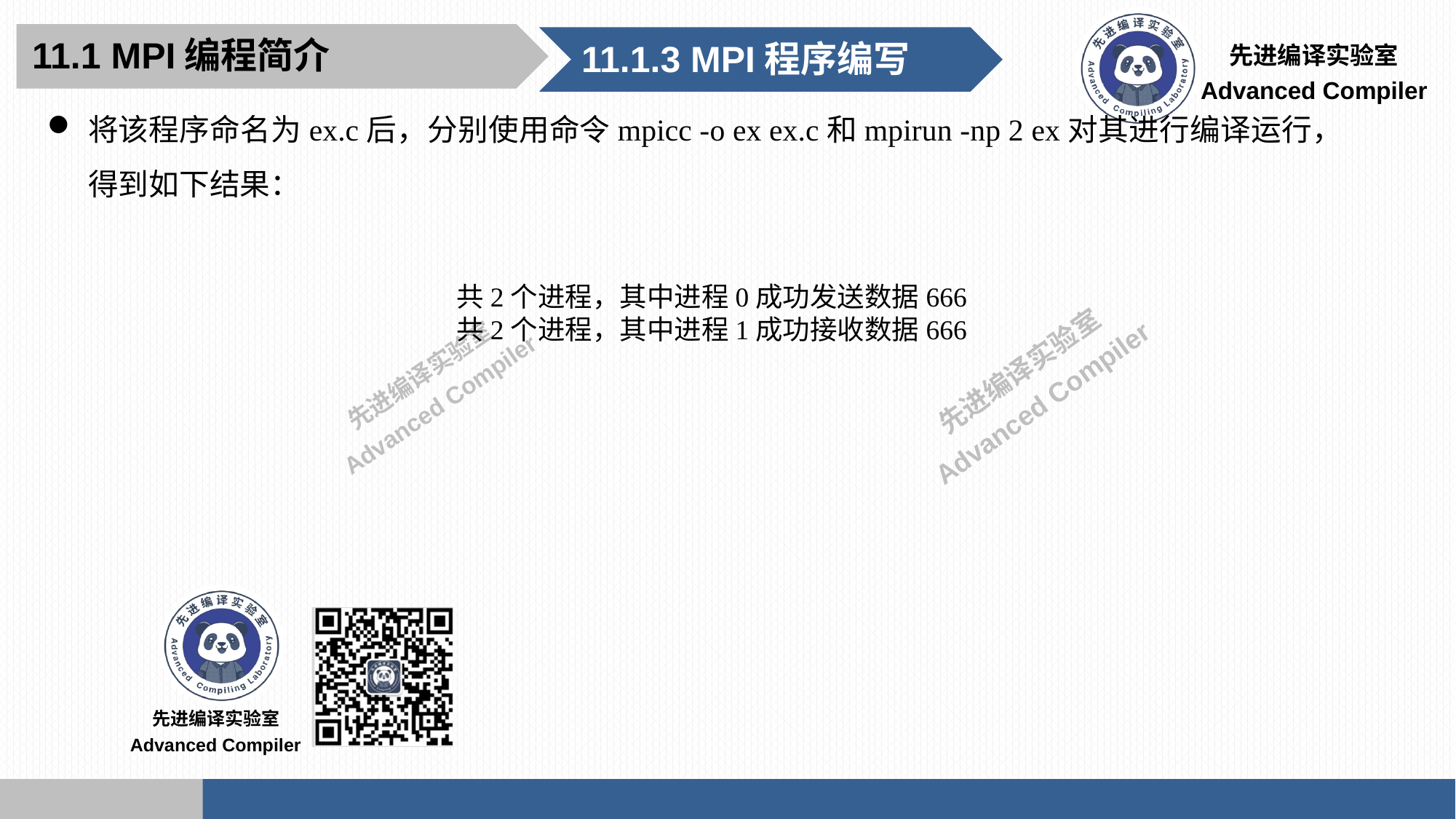

11.1 MPI编程简介

11.1.3 MPI程序编写
将该程序命名为ex.c后，分别使用命令mpicc -o ex ex.c和mpirun -np 2 ex对其进行编译运行，得到如下结果：
共2个进程，其中进程0成功发送数据666
共2个进程，其中进程1成功接收数据666